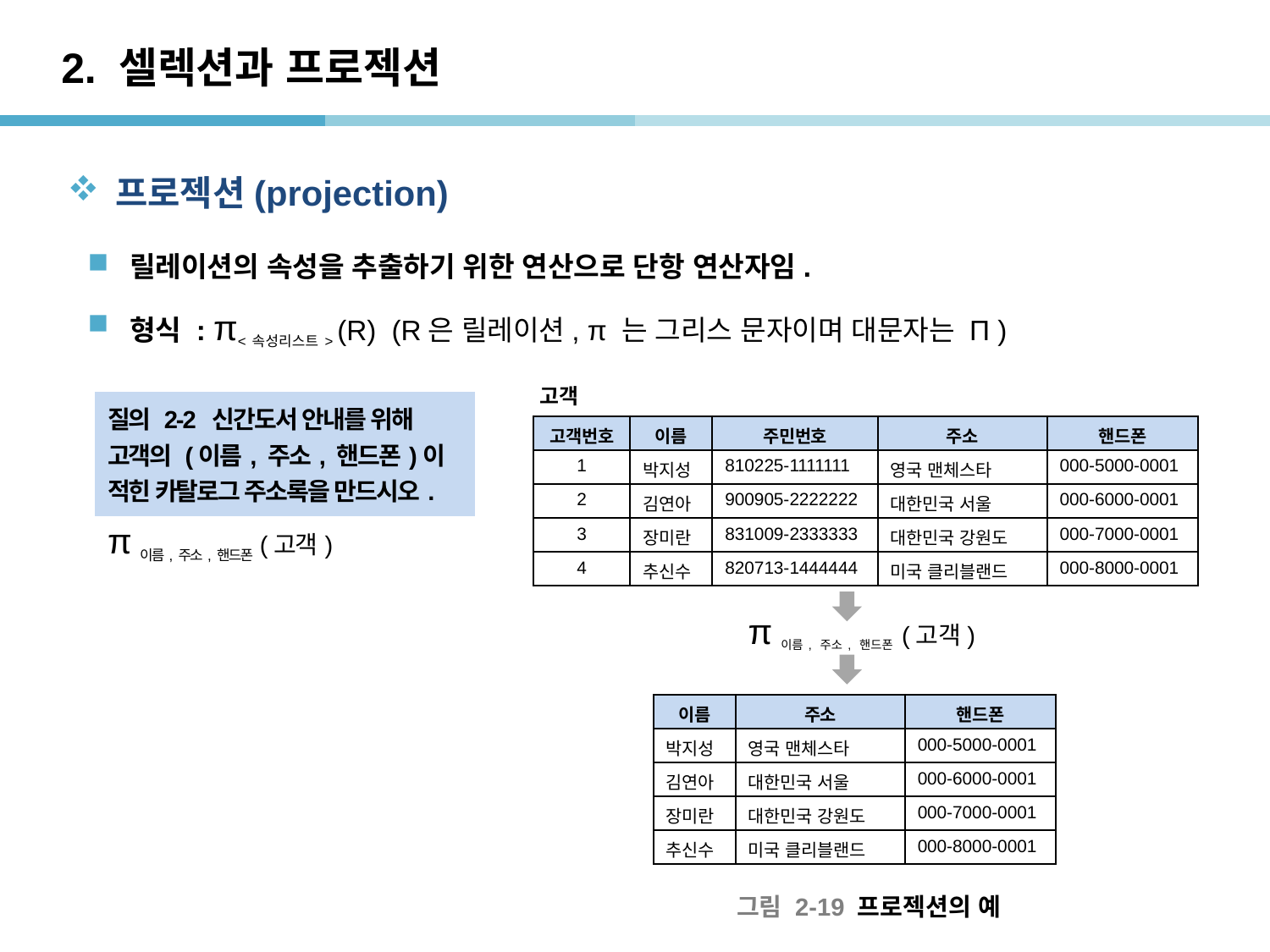

# 2. 셀렉션과 프로젝션
프로젝션(projection)
릴레이션의 속성을 추출하기 위한 연산으로 단항 연산자임.
형식 : π<속성리스트> (R)  (R은 릴레이션, π 는 그리스 문자이며 대문자는 Π )

고객
| 질의 2-2 신간도서 안내를 위해 고객의 (이름, 주소, 핸드폰)이 적힌 카탈로그 주소록을 만드시오. |
| --- |
| π이름, 주소, 핸드폰 (고객) |
| 고객번호 | 이름 | 주민번호 | 주소 | 핸드폰 |
| --- | --- | --- | --- | --- |
| 1 | 박지성 | 810225-1111111 | 영국 맨체스타 | 000-5000-0001 |
| 2 | 김연아 | 900905-2222222 | 대한민국 서울 | 000-6000-0001 |
| 3 | 장미란 | 831009-2333333 | 대한민국 강원도 | 000-7000-0001 |
| 4 | 추신수 | 820713-1444444 | 미국 클리블랜드 | 000-8000-0001 |

π이름, 주소, 핸드폰 (고객)

| 이름 | 주소 | 핸드폰 |
| --- | --- | --- |
| 박지성 | 영국 맨체스타 | 000-5000-0001 |
| 김연아 | 대한민국 서울 | 000-6000-0001 |
| 장미란 | 대한민국 강원도 | 000-7000-0001 |
| 추신수 | 미국 클리블랜드 | 000-8000-0001 |
그림 2-19 프로젝션의 예